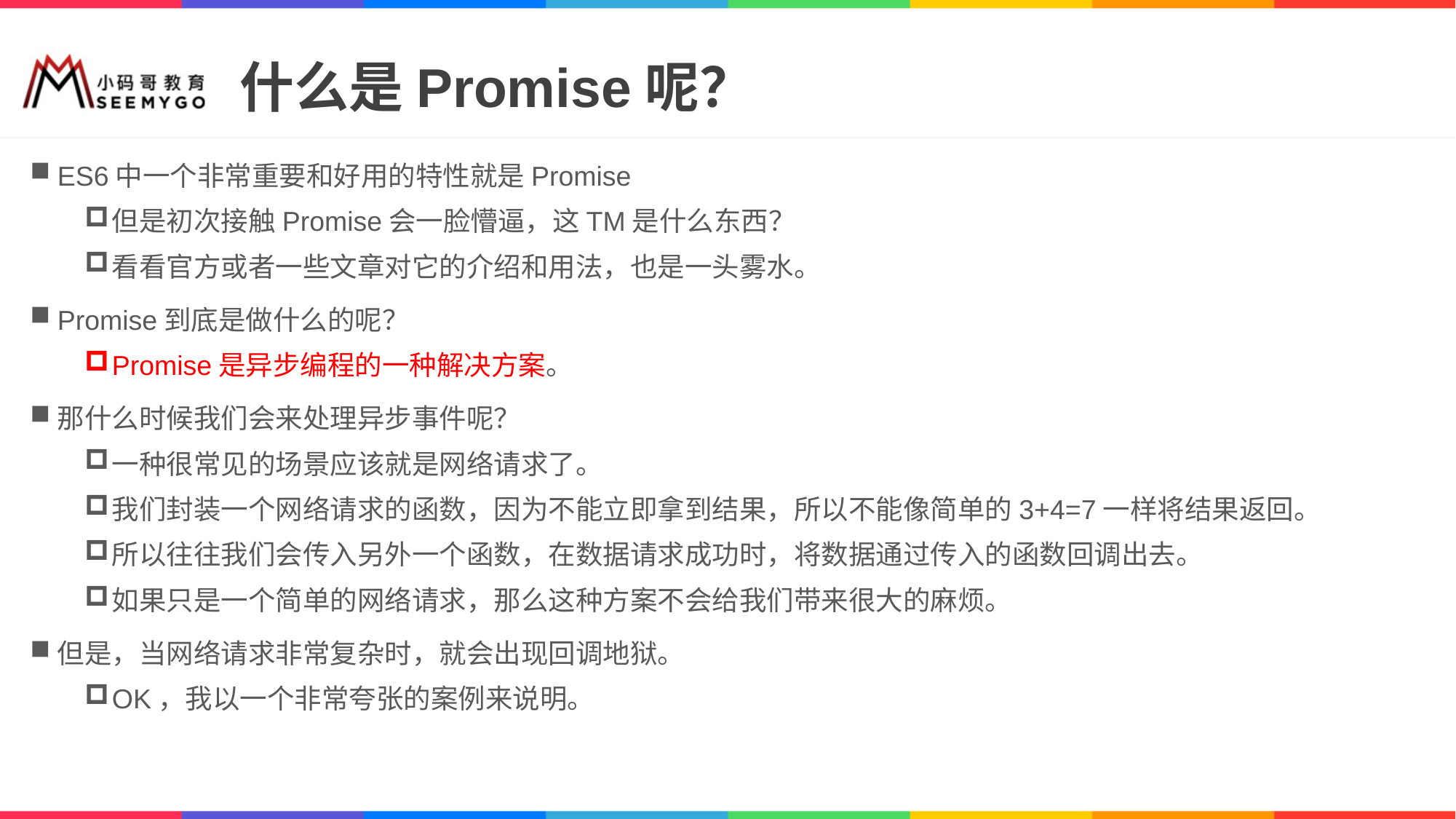

# 什么是Promise呢？
ES6中一个非常重要和好用的特性就是Promise
但是初次接触Promise会一脸懵逼，这TM是什么东西？
看看官方或者一些文章对它的介绍和用法，也是一头雾水。
Promise到底是做什么的呢？
Promise是异步编程的一种解决方案。
那什么时候我们会来处理异步事件呢？
一种很常见的场景应该就是网络请求了。
我们封装一个网络请求的函数，因为不能立即拿到结果，所以不能像简单的3+4=7一样将结果返回。
所以往往我们会传入另外一个函数，在数据请求成功时，将数据通过传入的函数回调出去。
如果只是一个简单的网络请求，那么这种方案不会给我们带来很大的麻烦。
但是，当网络请求非常复杂时，就会出现回调地狱。
OK，我以一个非常夸张的案例来说明。